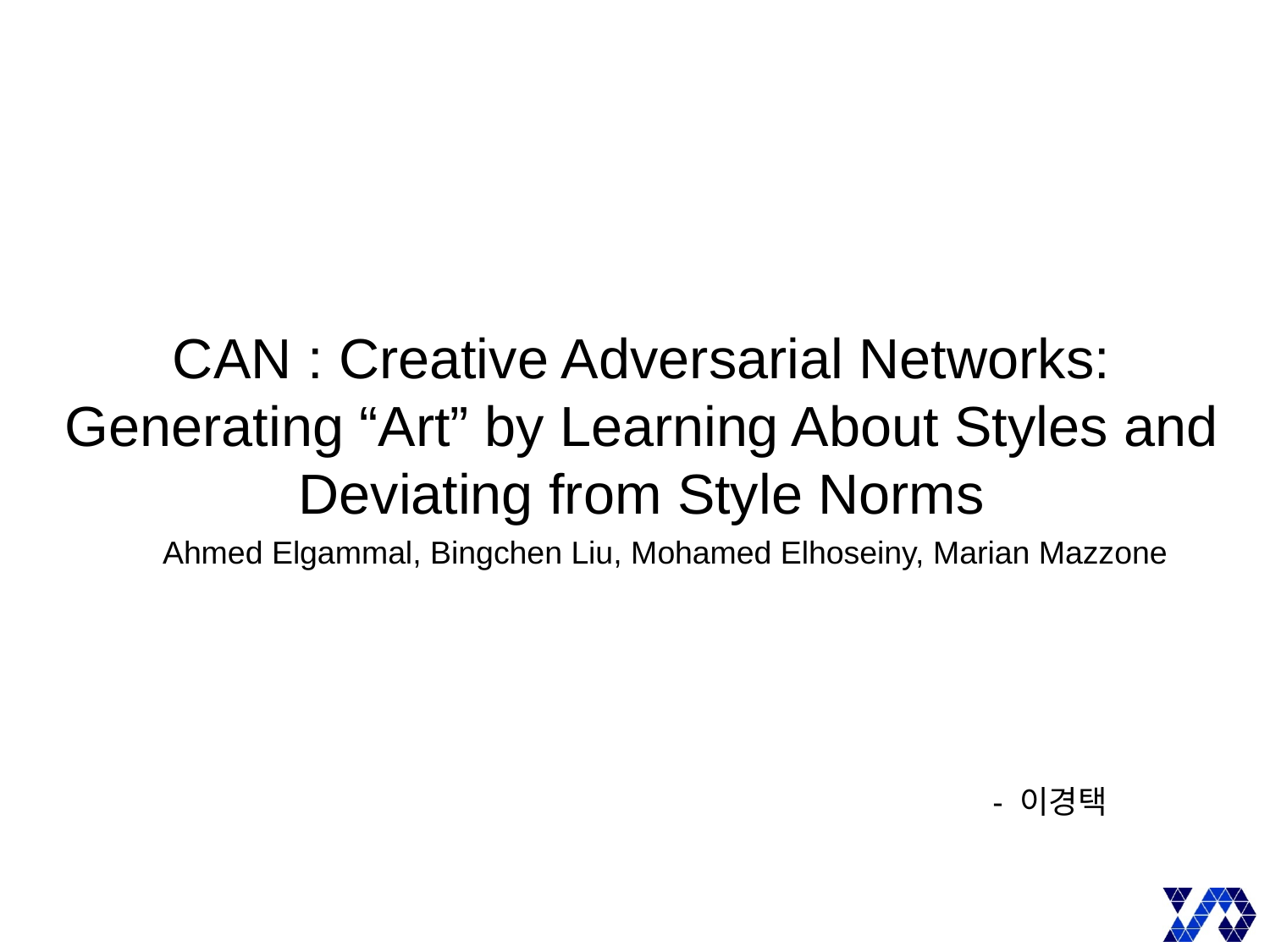

# CAN : Creative Adversarial Networks: Generating “Art” by Learning About Styles and Deviating from Style Norms
Ahmed Elgammal, Bingchen Liu, Mohamed Elhoseiny, Marian Mazzone
- 이경택